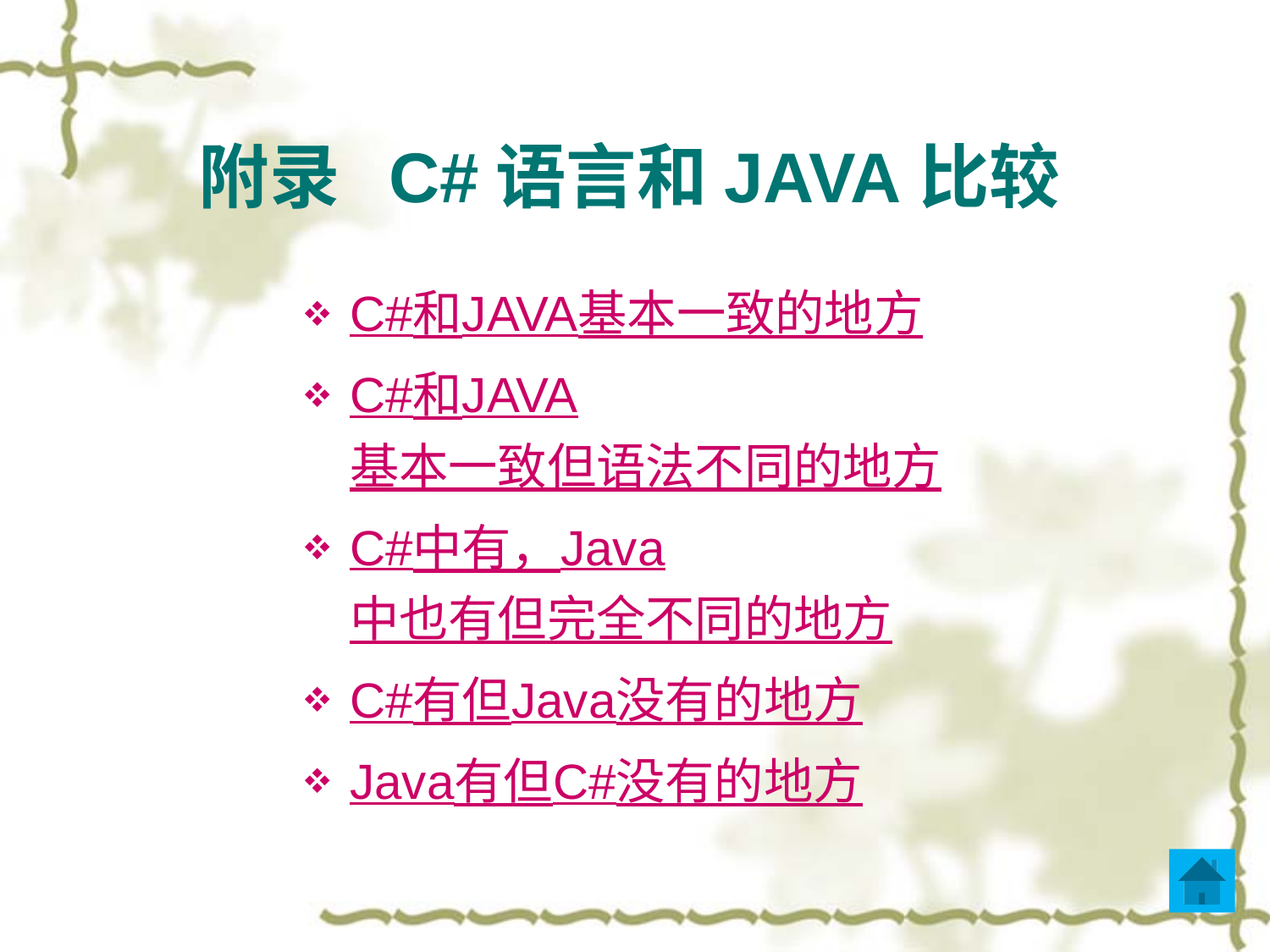

附录  C#语言和JAVA比较
C#和JAVA基本一致的地方
C#和JAVA基本一致但语法不同的地方
C#中有，Java中也有但完全不同的地方
C#有但Java没有的地方
Java有但C#没有的地方